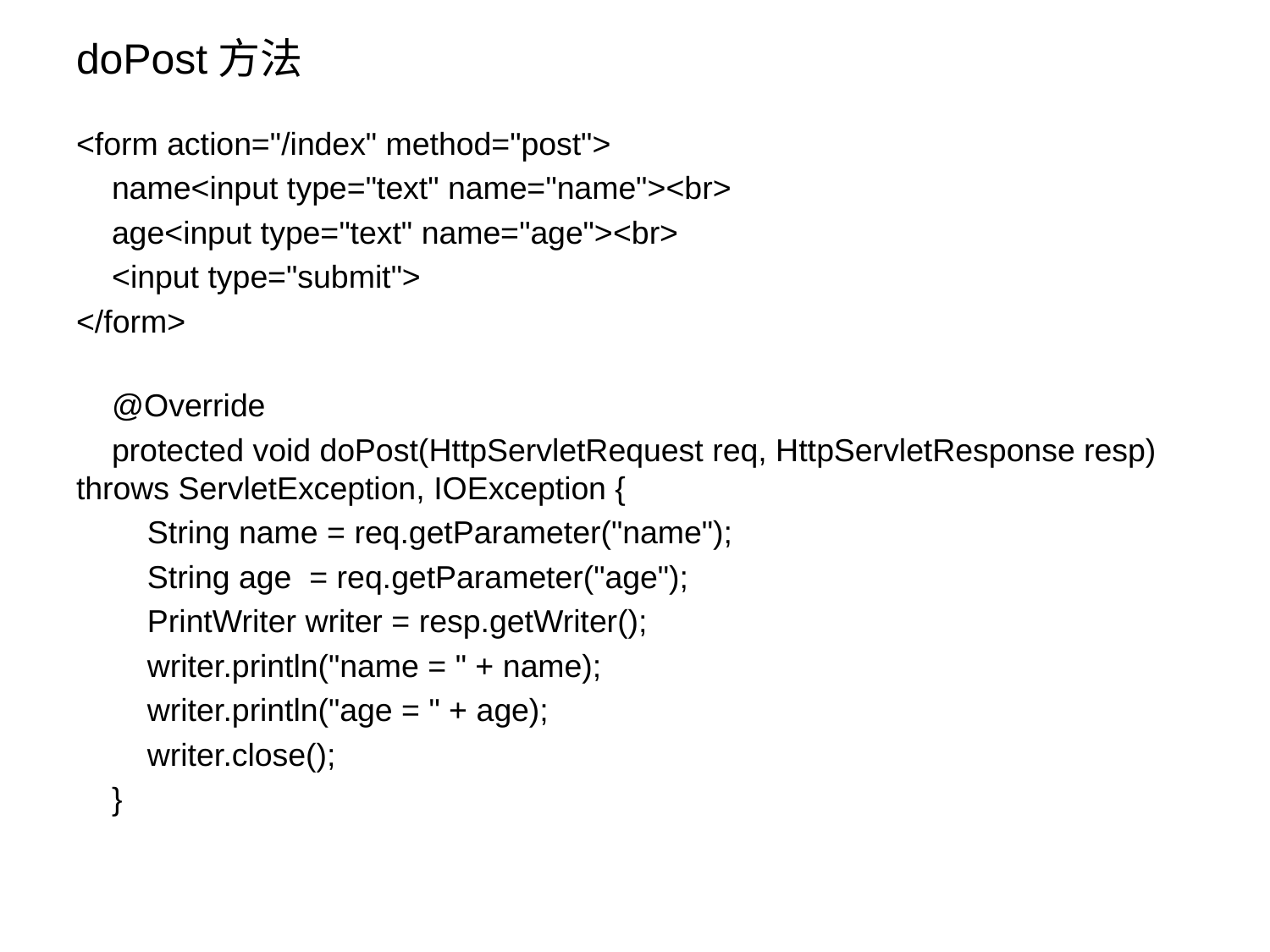

doPost方法

<form action="/index" method="post">
    name<input type="text" name="name"><br>
    age<input type="text" name="age"><br>
    <input type="submit">
</form>

    @Override
    protected void doPost(HttpServletRequest req, HttpServletResponse resp) throws ServletException, IOException {
        String name = req.getParameter("name");
        String age  = req.getParameter("age");
        PrintWriter writer = resp.getWriter();
        writer.println("name = " + name);
        writer.println("age = " + age);
        writer.close();
    }
#